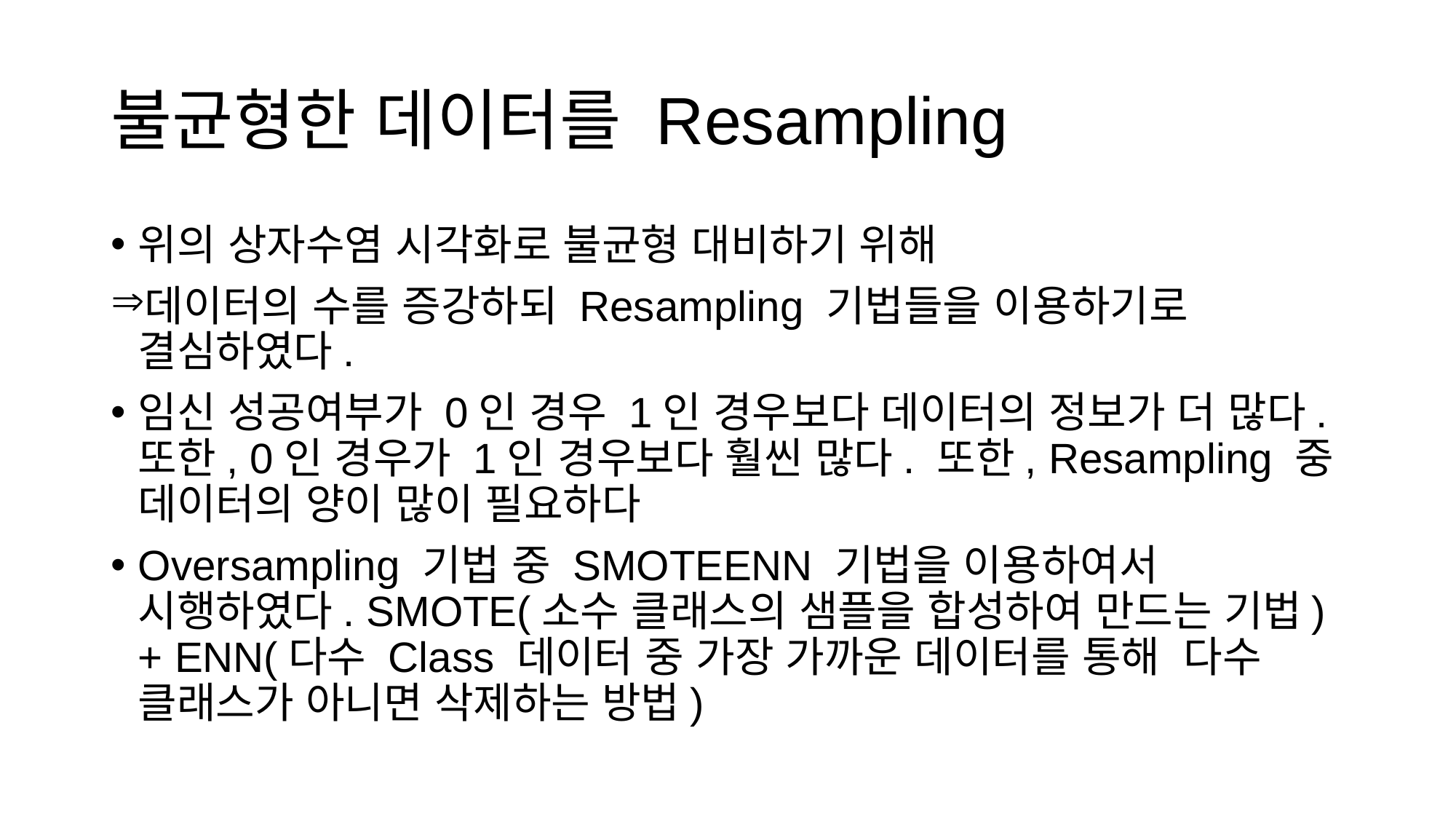

# 불균형한 데이터를 Resampling
위의 상자수염 시각화로 불균형 대비하기 위해
데이터의 수를 증강하되 Resampling 기법들을 이용하기로 결심하였다.
임신 성공여부가 0인 경우 1인 경우보다 데이터의 정보가 더 많다. 또한, 0인 경우가 1인 경우보다 훨씬 많다. 또한, Resampling 중 데이터의 양이 많이 필요하다
Oversampling 기법 중 SMOTEENN 기법을 이용하여서 시행하였다. SMOTE(소수 클래스의 샘플을 합성하여 만드는 기법) + ENN(다수 Class 데이터 중 가장 가까운 데이터를 통해  다수 클래스가 아니면 삭제하는 방법)